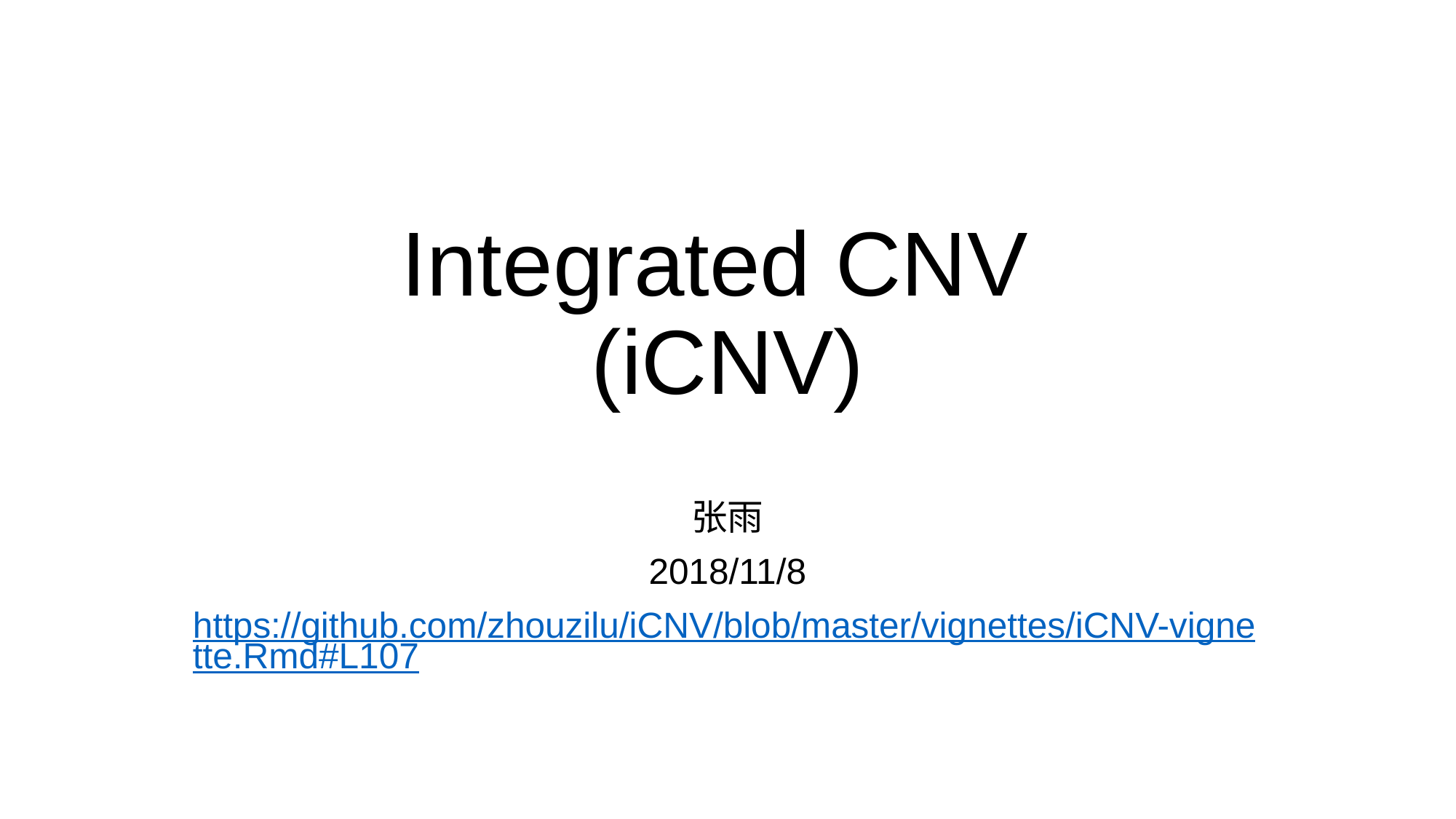

# Integrated CNV (iCNV)
张雨
2018/11/8
https://github.com/zhouzilu/iCNV/blob/master/vignettes/iCNV-vignette.Rmd#L107